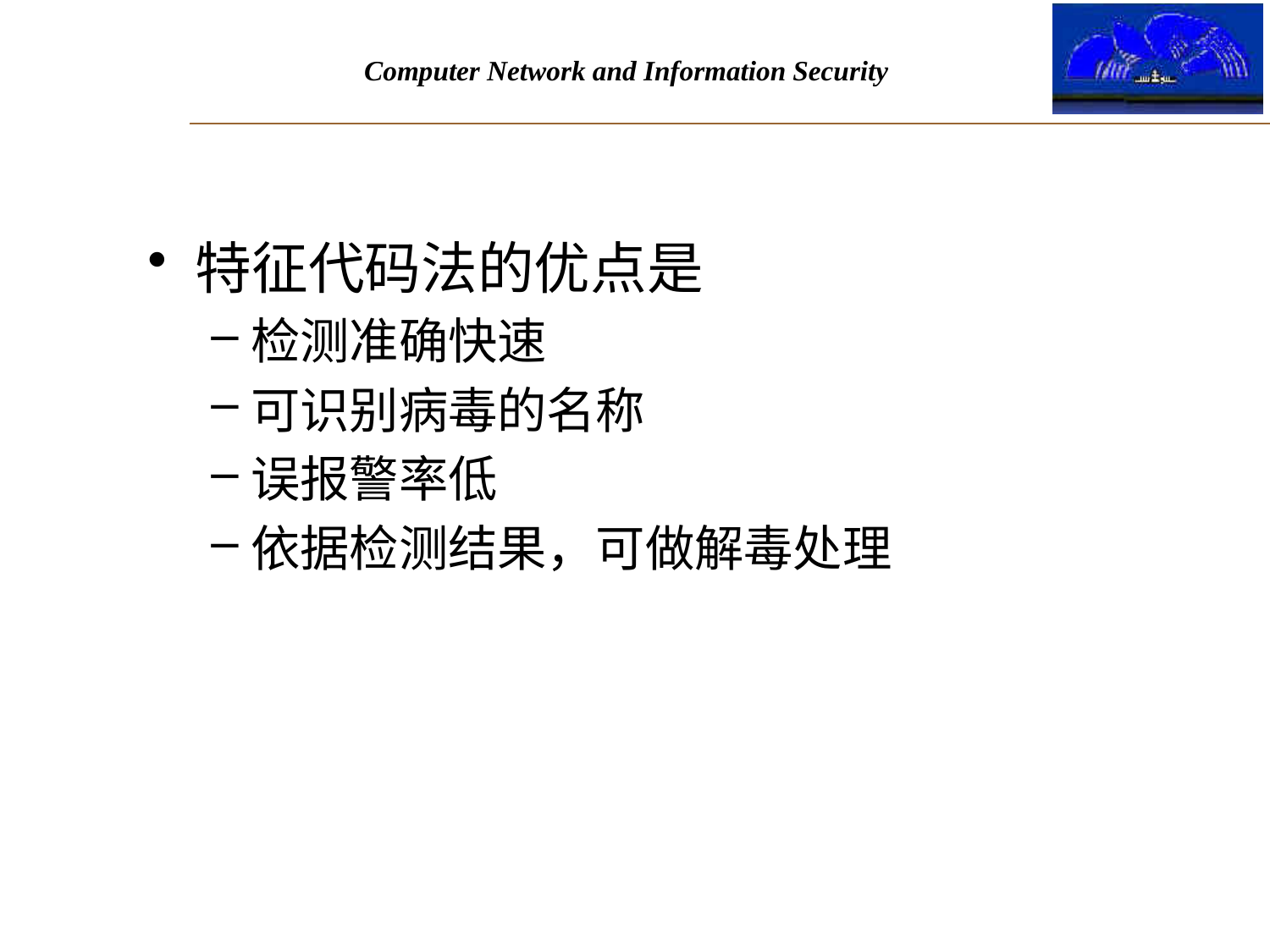

特征代码法的优点是
检测准确快速
可识别病毒的名称
误报警率低
依据检测结果，可做解毒处理